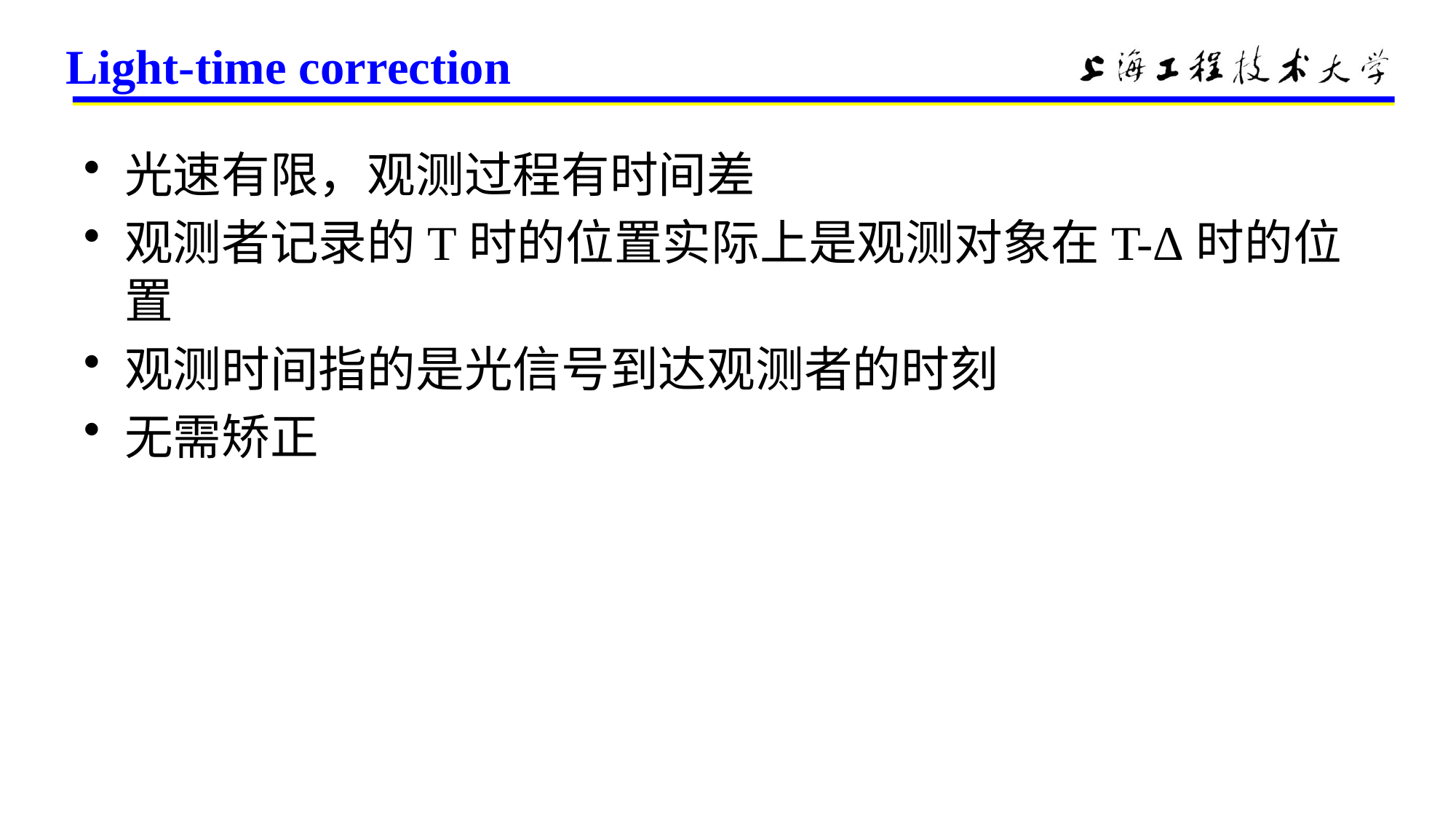

# Light-time correction
光速有限，观测过程有时间差
观测者记录的T时的位置实际上是观测对象在T-Δ时的位置
观测时间指的是光信号到达观测者的时刻
无需矫正